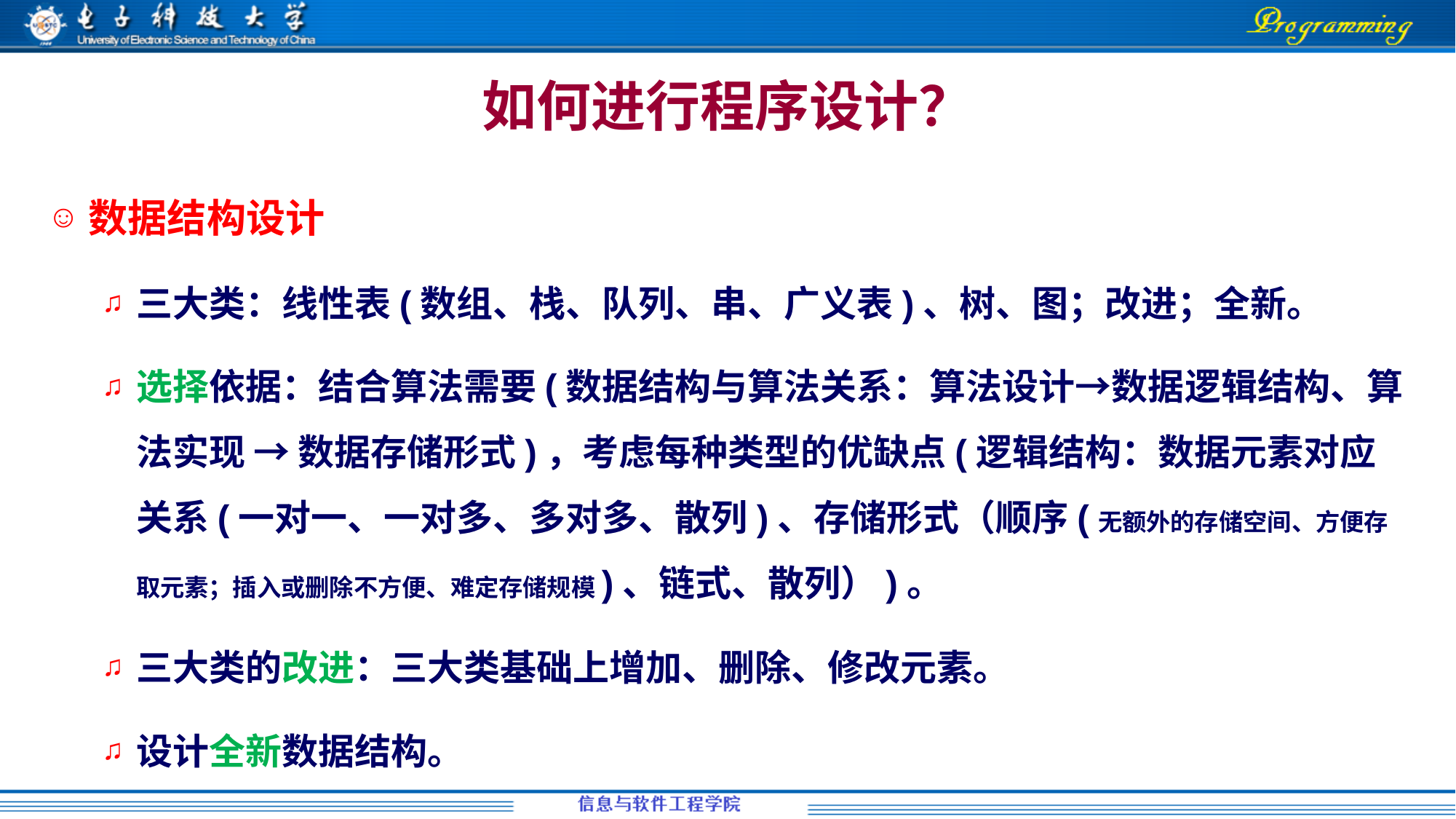

# 如何进行程序设计？
数据结构设计
三大类：线性表(数组、栈、队列、串、广义表)、树、图；改进；全新。
选择依据：结合算法需要(数据结构与算法关系：算法设计→数据逻辑结构、算法实现 → 数据存储形式)，考虑每种类型的优缺点(逻辑结构：数据元素对应关系(一对一、一对多、多对多、散列)、存储形式（顺序(无额外的存储空间、方便存取元素；插入或删除不方便、难定存储规模)、链式、散列）)。
三大类的改进：三大类基础上增加、删除、修改元素。
设计全新数据结构。